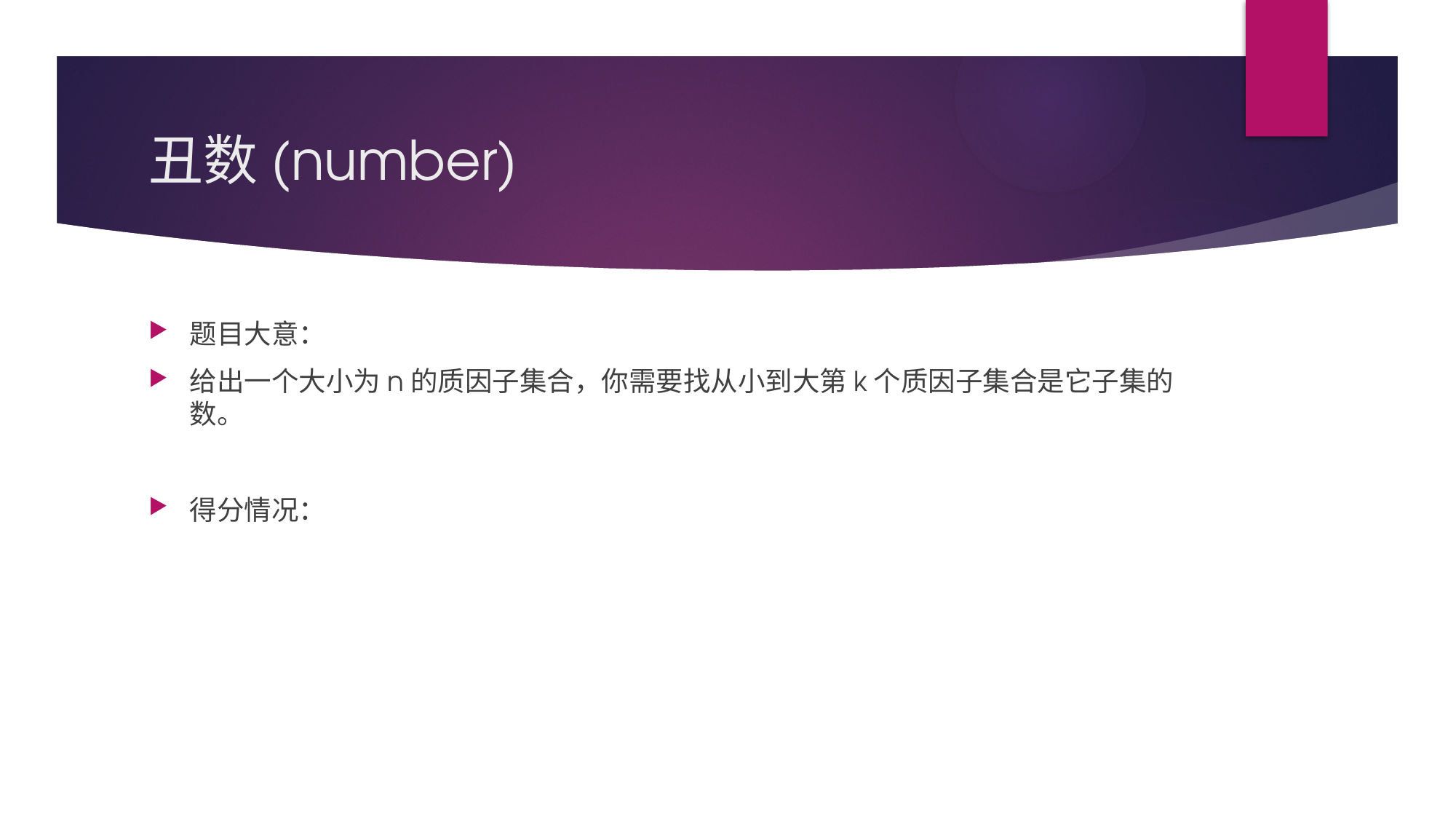

# 丑数(number)
题目大意：
给出一个大小为n的质因子集合，你需要找从小到大第k个质因子集合是它子集的数。

得分情况：